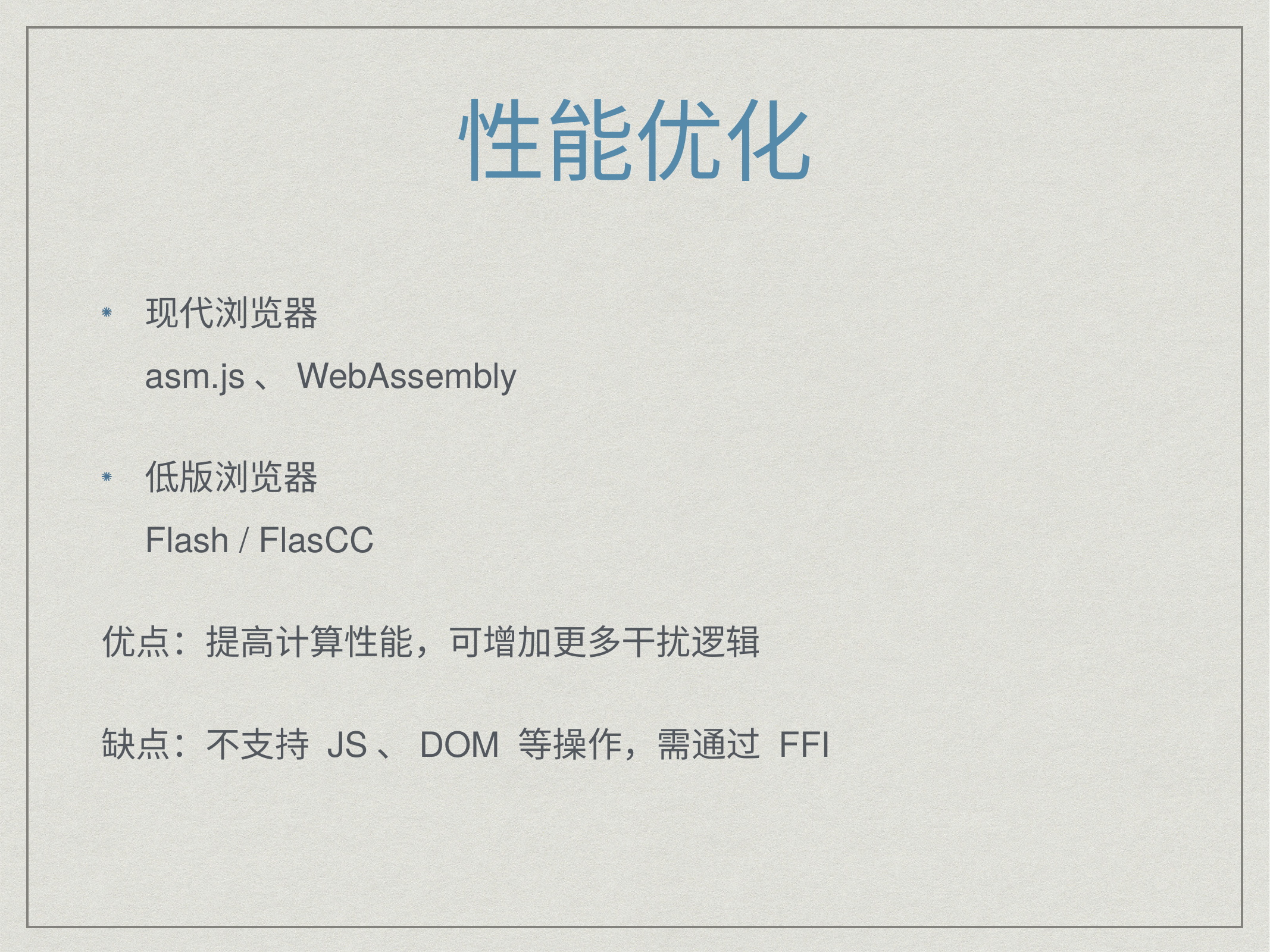

# 性能优化
现代浏览器
asm.js、WebAssembly
低版浏览器
Flash / FlasCC
优点：提高计算性能，可增加更多干扰逻辑
缺点：不支持 JS、DOM 等操作，需通过 FFI